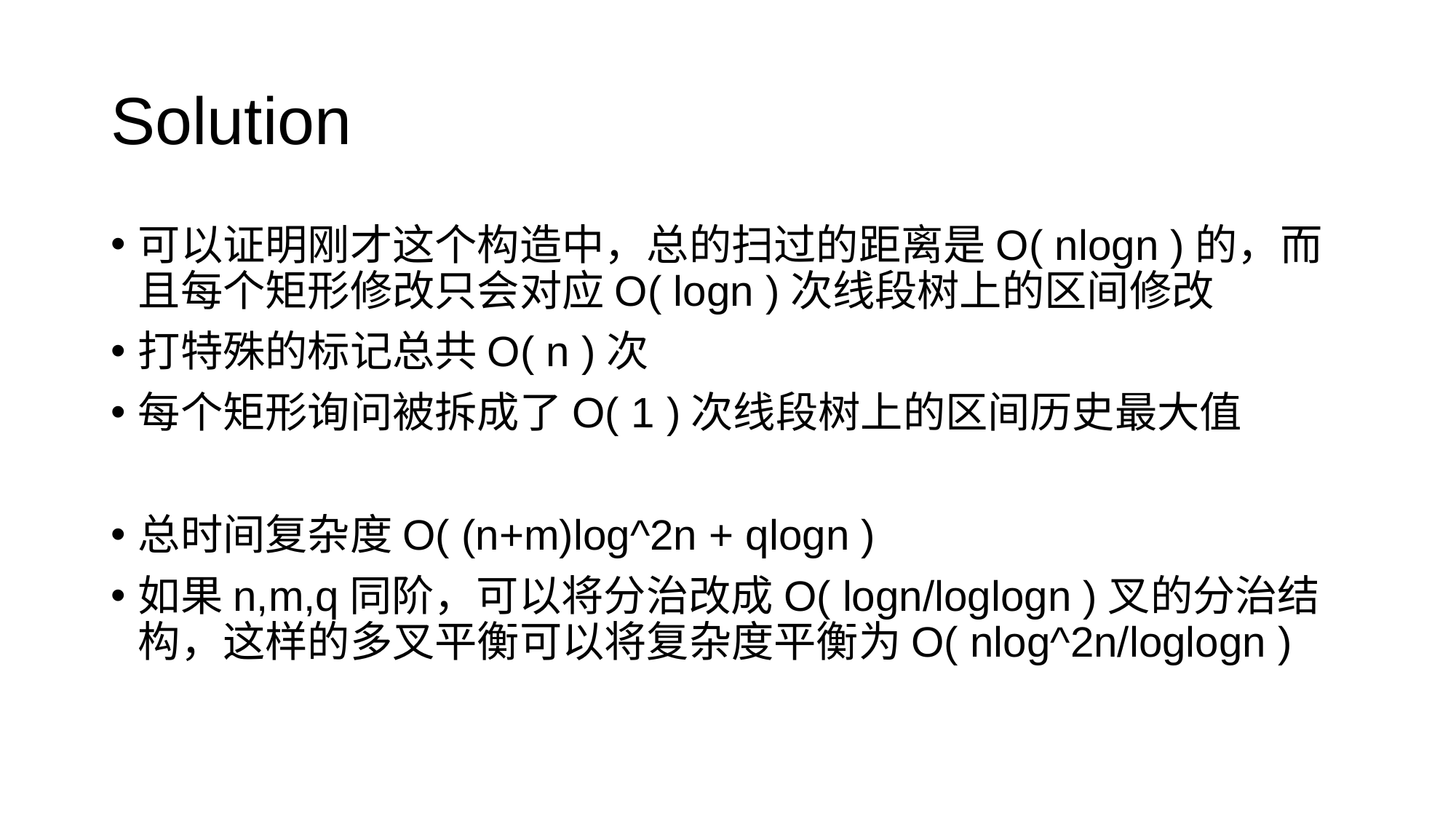

# Solution
可以证明刚才这个构造中，总的扫过的距离是O( nlogn )的，而且每个矩形修改只会对应O( logn )次线段树上的区间修改
打特殊的标记总共O( n )次
每个矩形询问被拆成了O( 1 )次线段树上的区间历史最大值

总时间复杂度O( (n+m)log^2n + qlogn )
如果n,m,q同阶，可以将分治改成O( logn/loglogn )叉的分治结构，这样的多叉平衡可以将复杂度平衡为O( nlog^2n/loglogn )